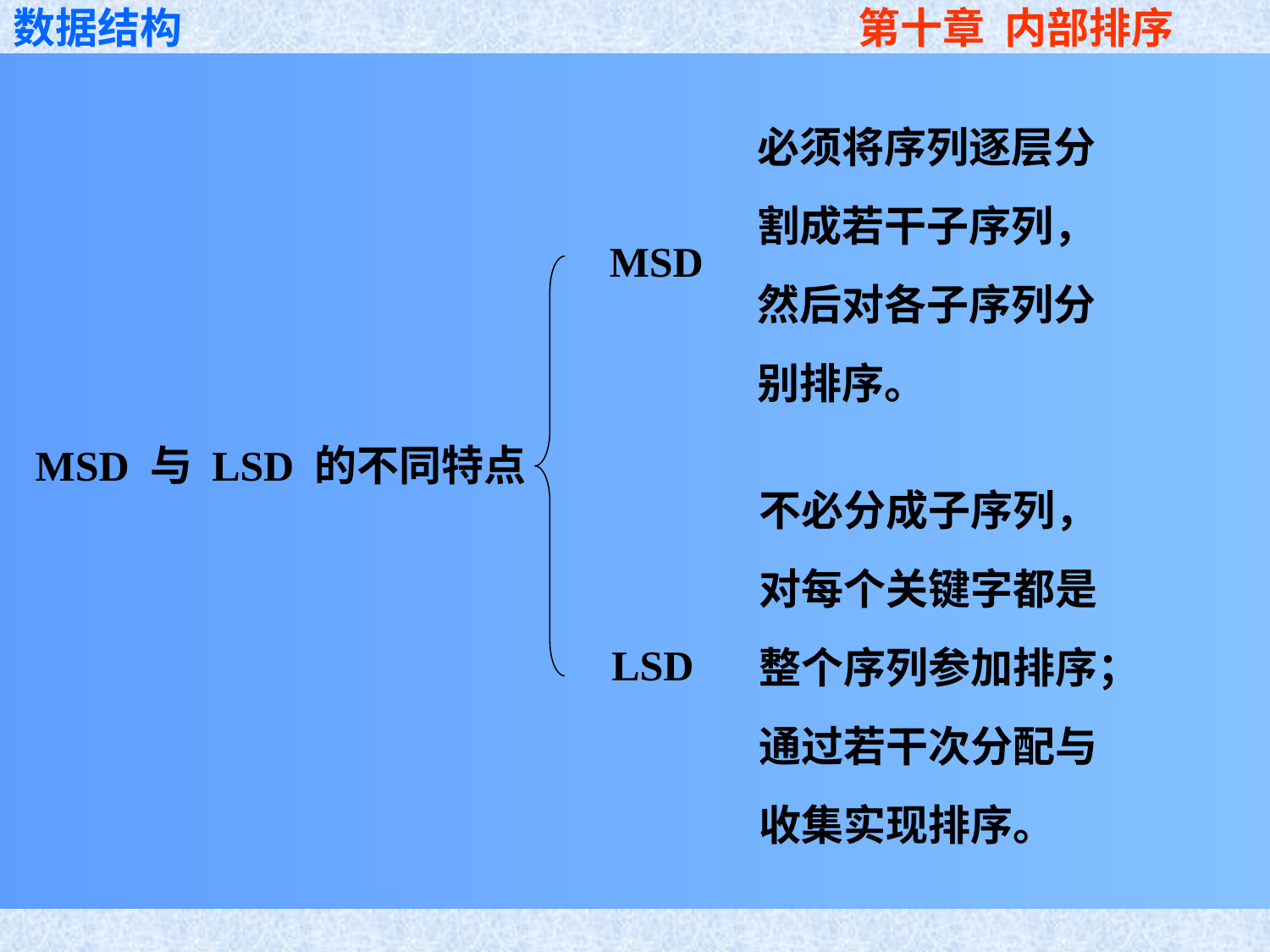

必须将序列逐层分
             割成若干子序列，
             然后对各子序列分
             别排序。
MSD

MSD 与 LSD 的不同特点
            不必分成子序列，
            对每个关键字都是
            整个序列参加排序；
            通过若干次分配与
            收集实现排序。
LSD